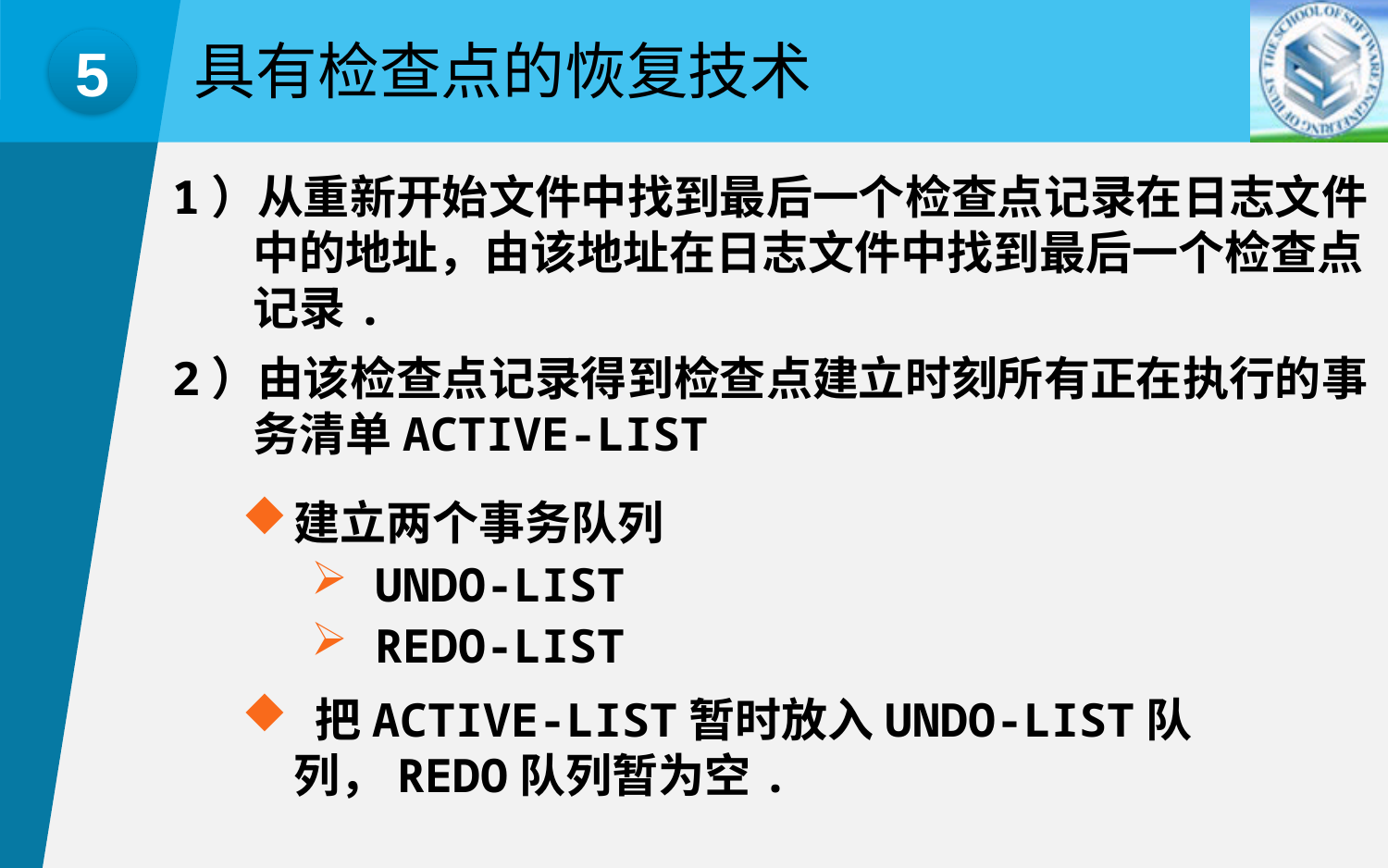

具有检查点的恢复技术
5
1）从重新开始文件中找到最后一个检查点记录在日志文件中的地址，由该地址在日志文件中找到最后一个检查点记录.
2）由该检查点记录得到检查点建立时刻所有正在执行的事务清单ACTIVE-LIST
建立两个事务队列
UNDO-LIST
REDO-LIST
 把ACTIVE-LIST暂时放入UNDO-LIST队列，REDO队列暂为空.